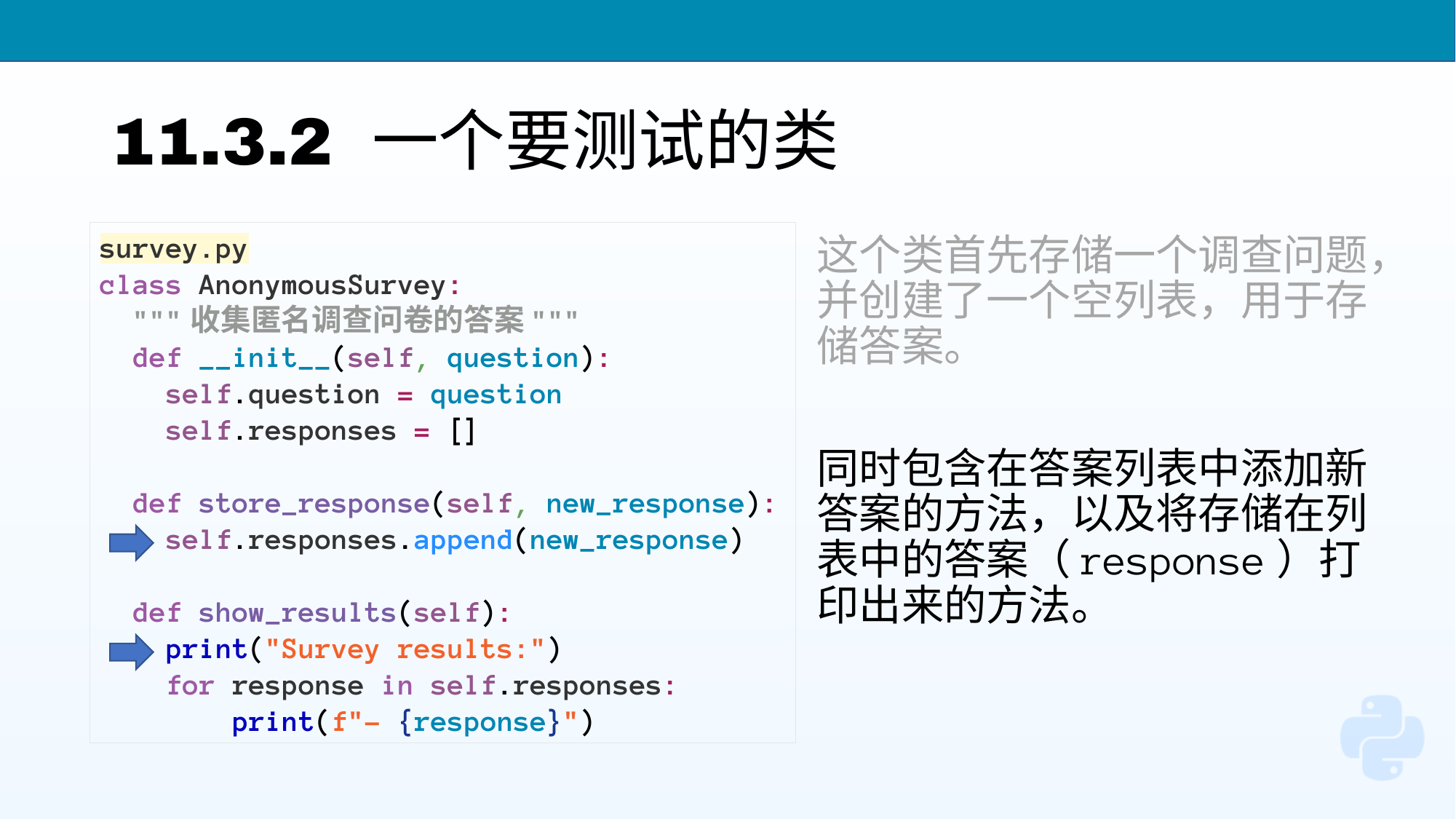

# 11.3.2 一个要测试的类
survey.py
class AnonymousSurvey:
  """收集匿名调查问卷的答案"""
  def __init__(self, question):
    self.question = question
    self.responses = []
  def store_response(self, new_response):
    self.responses.append(new_response)
  def show_results(self):
    print("Survey results:")
    for response in self.responses:
        print(f"- {response}")
这个类首先存储一个调查问题，并创建了一个空列表，用于存储答案。

同时包含在答案列表中添加新答案的方法，以及将存储在列表中的答案（response）打印出来的方法。